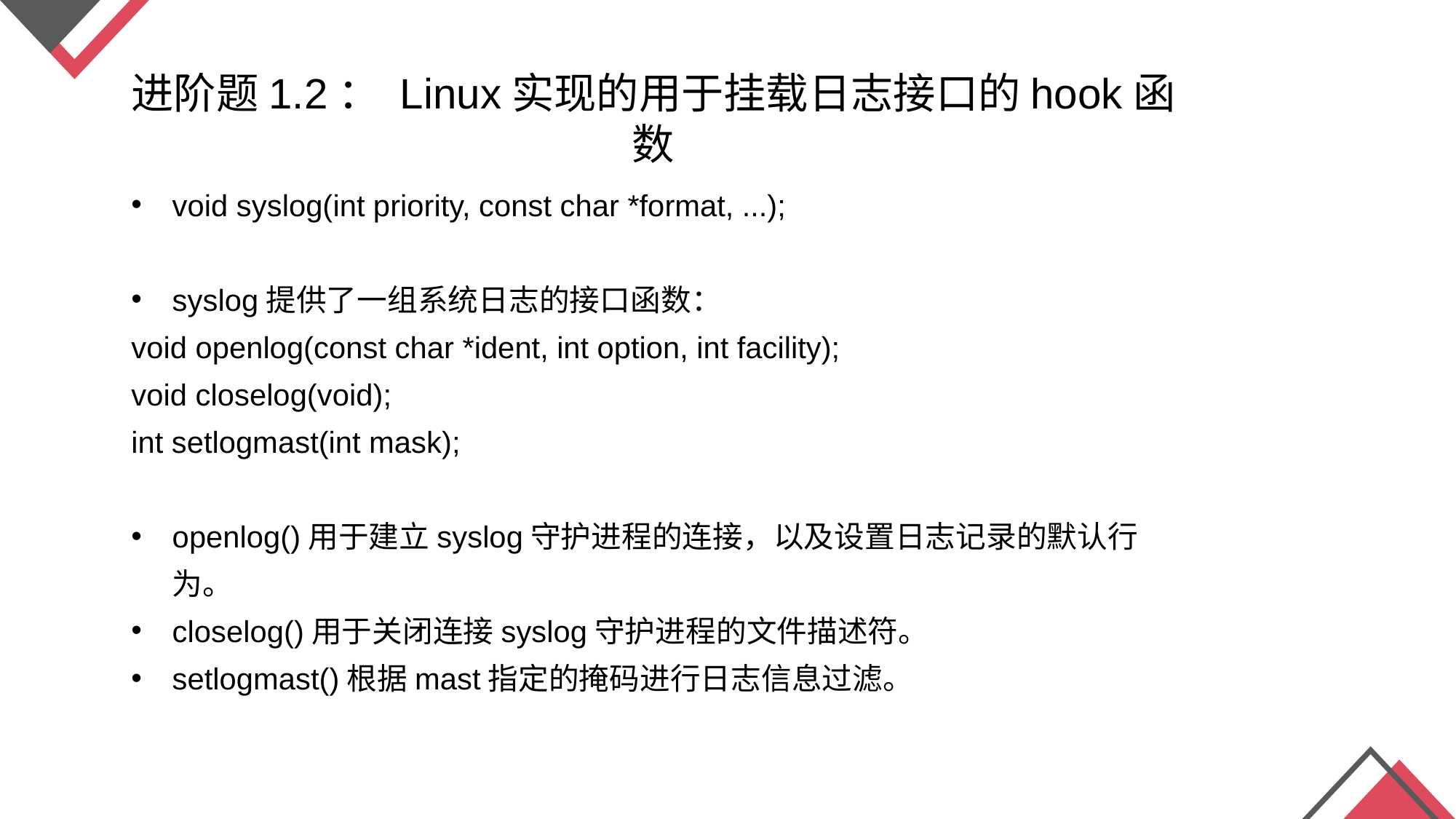

进阶题1.2： Linux实现的用于挂载日志接口的hook函数

void syslog(int priority, const char *format, ...);

syslog提供了一组系统日志的接口函数：
void openlog(const char *ident, int option, int facility);
void closelog(void);
int setlogmast(int mask);

openlog()用于建立syslog守护进程的连接，以及设置日志记录的默认行为。
closelog()用于关闭连接syslog守护进程的文件描述符。
setlogmast()根据mast指定的掩码进行日志信息过滤。